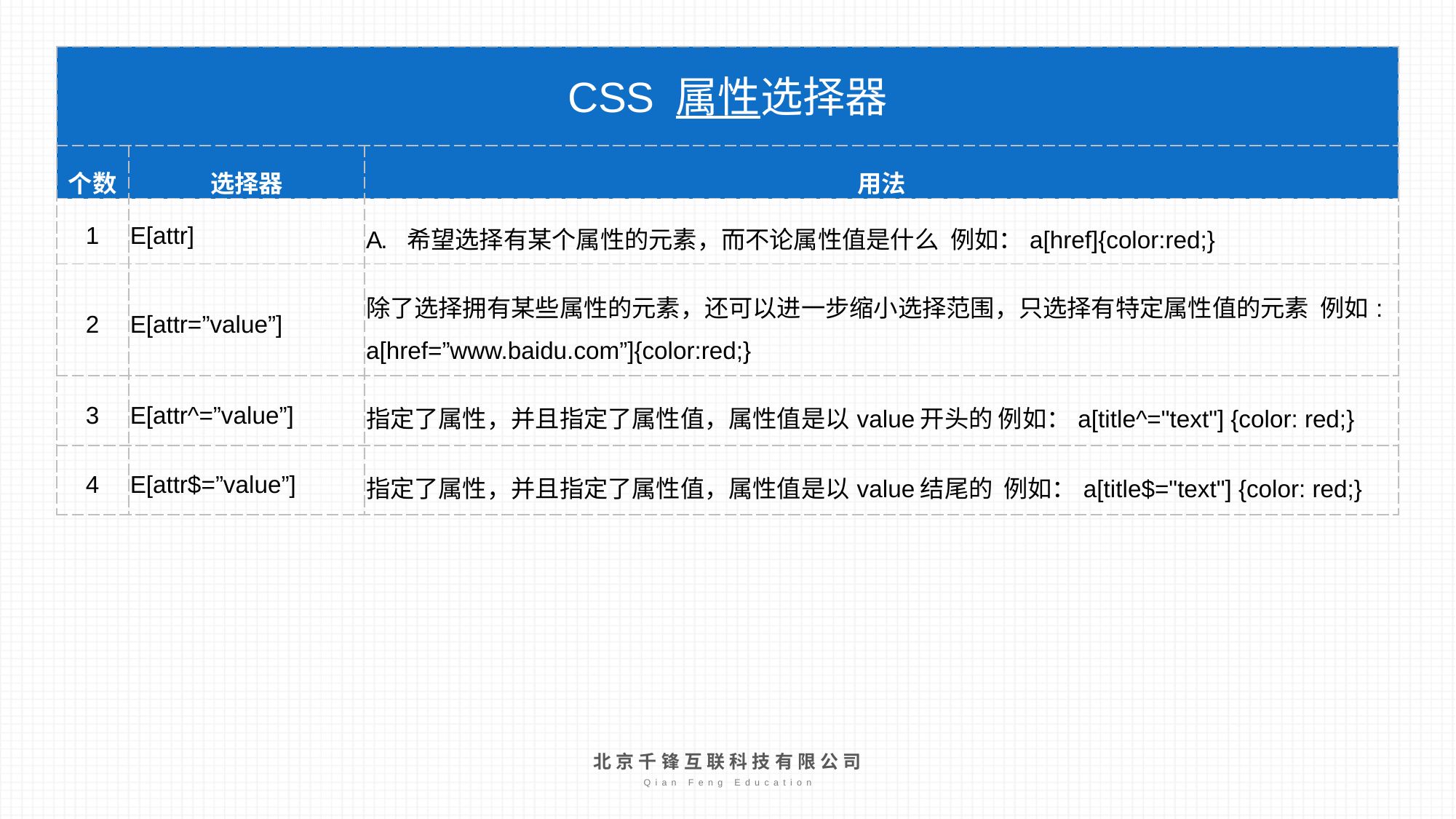

| CSS 属性选择器 |  |  |
| --- | --- | --- |
| 个数 | 选择器 | 用法 |
| 1 | E[attr] | 希望选择有某个属性的元素，而不论属性值是什么 例如：a[href]{color:red;} |
| 2 | E[attr=”value”] | 除了选择拥有某些属性的元素，还可以进一步缩小选择范围，只选择有特定属性值的元素 例如: a[href=”www.baidu.com”]{color:red;} |
| 3 | E[attr^=”value”] | 指定了属性，并且指定了属性值，属性值是以value开头的 例如：a[title^="text"] {color: red;} |
| 4 | E[attr$=”value”] | 指定了属性，并且指定了属性值，属性值是以value结尾的 例如：a[title$="text"] {color: red;} |
北京千锋互联科技有限公司
Qian Feng Education